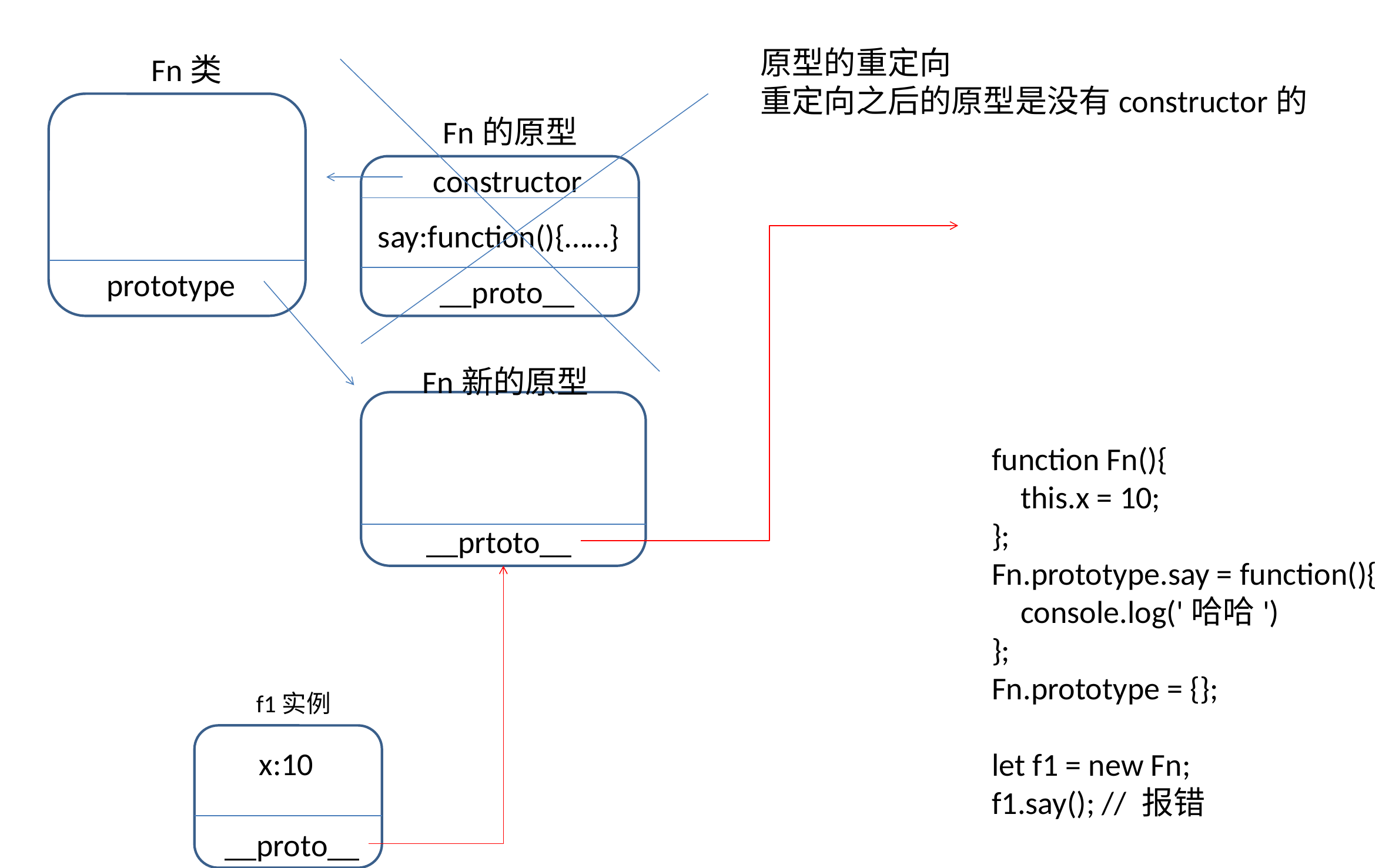

原型的重定向
重定向之后的原型是没有constructor的
Fn类

Fn的原型

constructor
say:function(){……}
prototype
__proto__
Fn新的原型

         function Fn(){
             this.x = 10;
         };
         Fn.prototype.say = function(){
             console.log('哈哈')
         };
         Fn.prototype = {};
         let f1 = new Fn;
         f1.say(); // 报错

__prtoto__
f1实例

x:10
__proto__